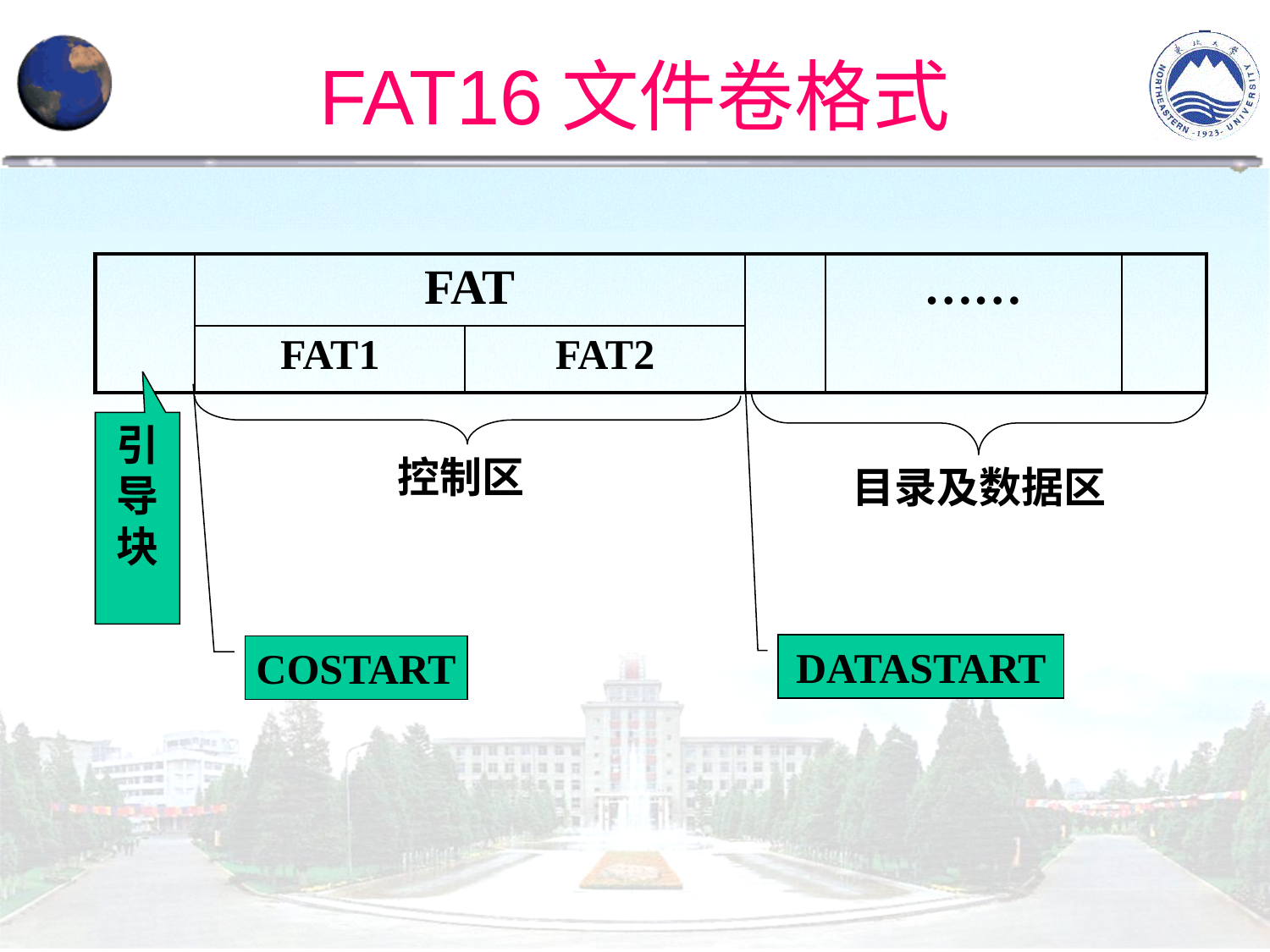

# FAT16文件卷格式

|  | FAT |  |  | …… |  |
| --- | --- | --- | --- | --- | --- |
|  | FAT1 | FAT2 |  |  |  |
引导块

控制区
目录及数据区
DATASTART
COSTART